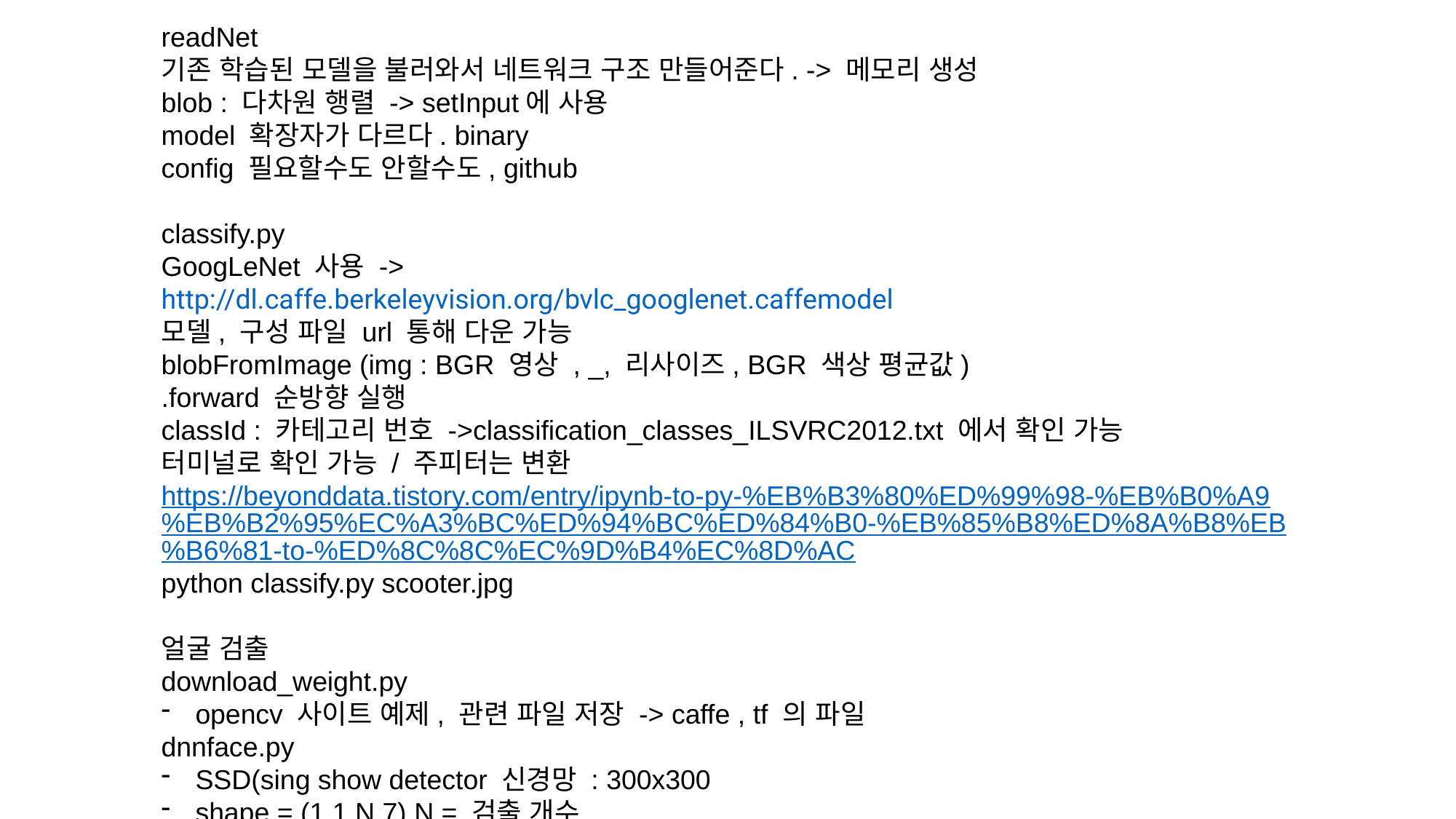

readNet
기존 학습된 모델을 불러와서 네트워크 구조 만들어준다. -> 메모리 생성
blob : 다차원 행렬 -> setInput에 사용
model 확장자가 다르다. binary
config 필요할수도 안할수도, github

classify.py
GoogLeNet 사용 ->
http://dl.caffe.berkeleyvision.org/bvlc_googlenet.caffemodel
모델, 구성 파일 url 통해 다운 가능
blobFromImage (img : BGR 영상 , _, 리사이즈, BGR 색상 평균값)
.forward 순방향 실행
classId : 카테고리 번호 ->classification_classes_ILSVRC2012.txt 에서 확인 가능
터미널로 확인 가능 / 주피터는 변환 https://beyonddata.tistory.com/entry/ipynb-to-py-%EB%B3%80%ED%99%98-%EB%B0%A9%EB%B2%95%EC%A3%BC%ED%94%BC%ED%84%B0-%EB%85%B8%ED%8A%B8%EB%B6%81-to-%ED%8C%8C%EC%9D%B4%EC%8D%AC
python classify.py scooter.jpg

얼굴 검출
download_weight.py
opencv 사이트 예제, 관련 파일 저장 -> caffe , tf 의 파일
dnnface.py
SSD(sing show detector 신경망 : 300x300
shape = (1,1,N,7) N = 검출 개수
딥러닝 사용 하려면 입력 출력 어떻게 되는지 알아야된다.